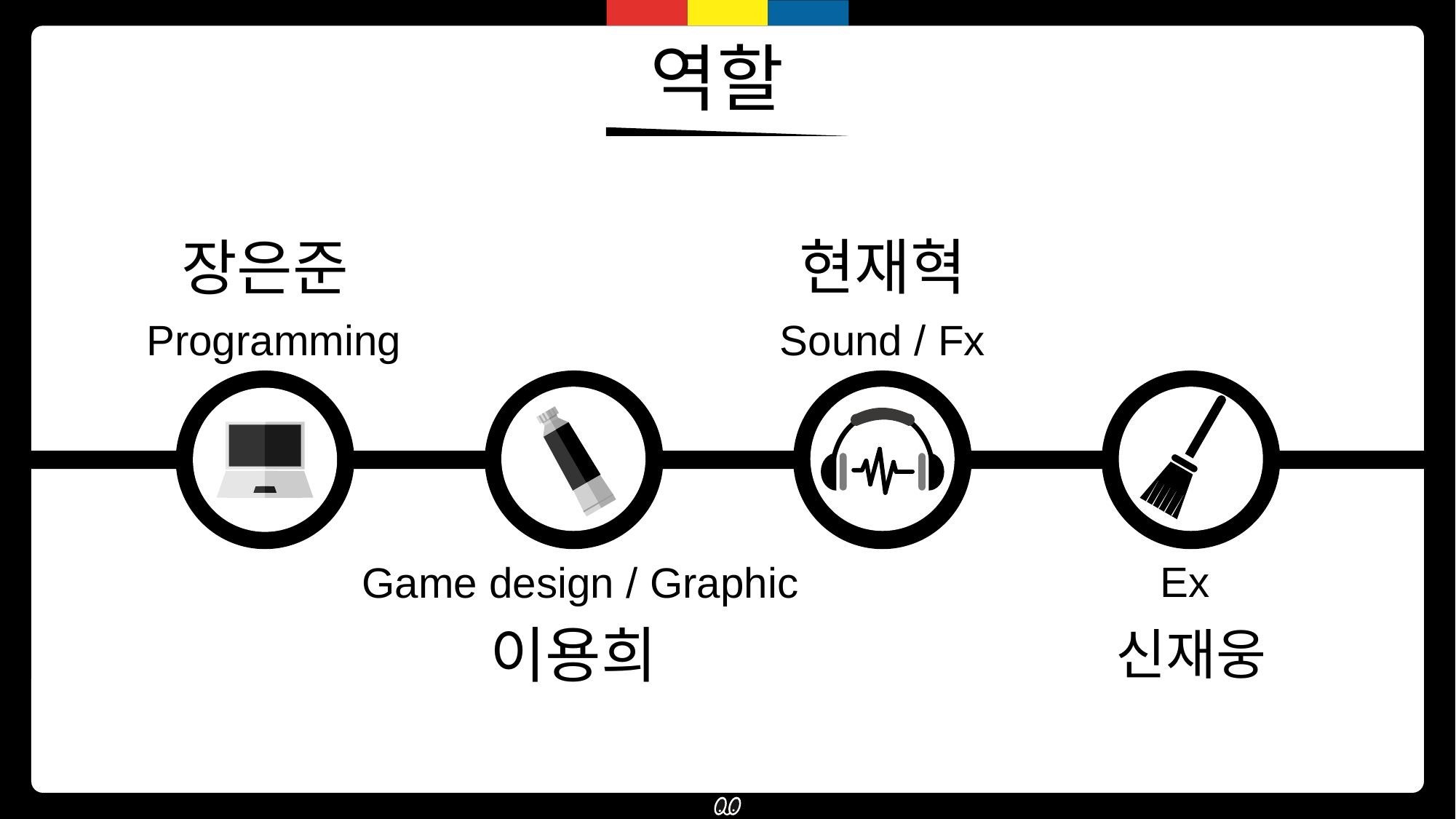

역할

현재혁
Sound / Fx
장은준
Programming

Ex
신재웅
 Game design / Graphic
이용희